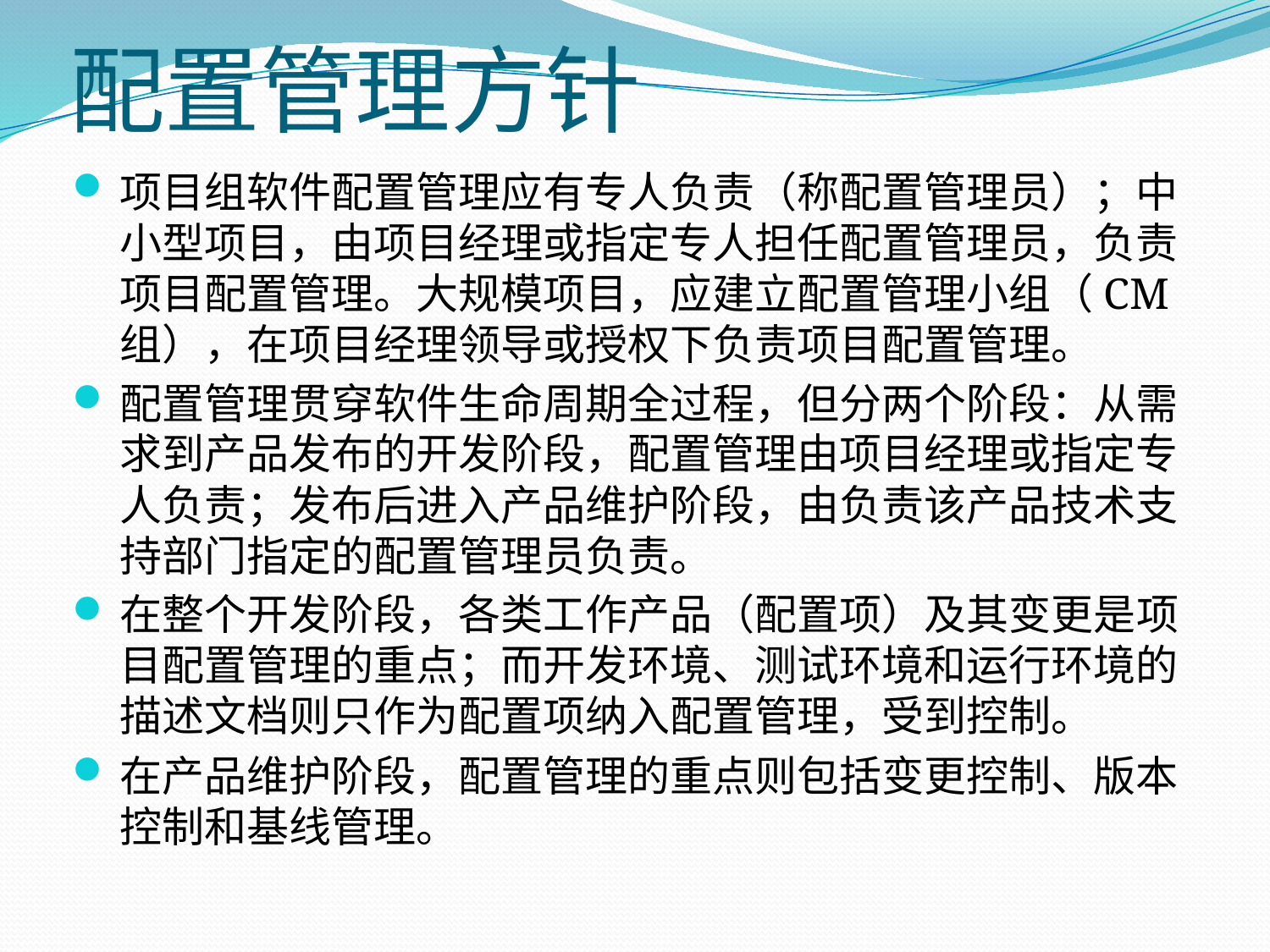

配置管理方针
项目组软件配置管理应有专人负责（称配置管理员）；中小型项目，由项目经理或指定专人担任配置管理员，负责项目配置管理。大规模项目，应建立配置管理小组（CM组），在项目经理领导或授权下负责项目配置管理。
配置管理贯穿软件生命周期全过程，但分两个阶段：从需求到产品发布的开发阶段，配置管理由项目经理或指定专人负责；发布后进入产品维护阶段，由负责该产品技术支持部门指定的配置管理员负责。
在整个开发阶段，各类工作产品（配置项）及其变更是项目配置管理的重点；而开发环境、测试环境和运行环境的描述文档则只作为配置项纳入配置管理，受到控制。
在产品维护阶段，配置管理的重点则包括变更控制、版本控制和基线管理。